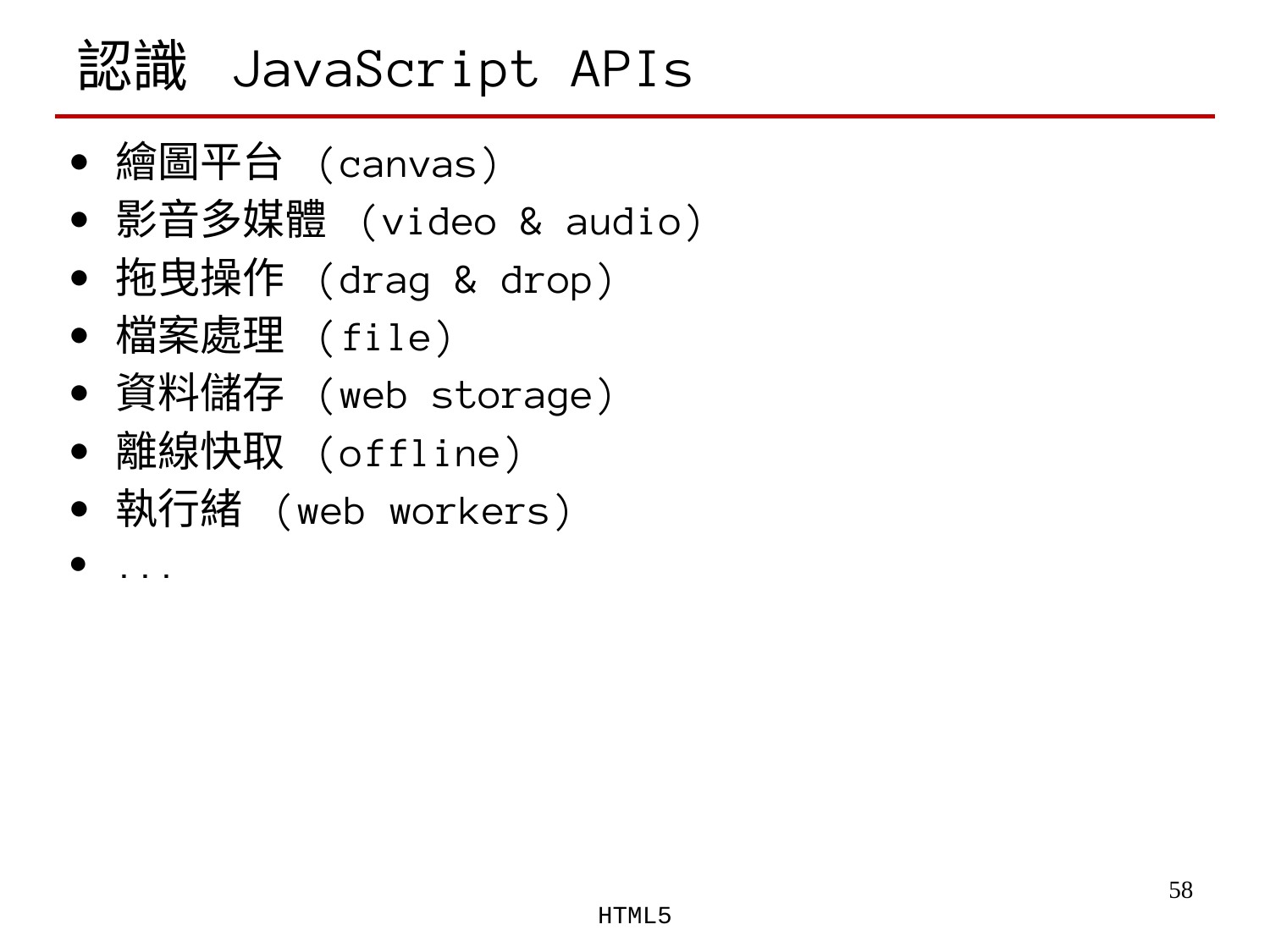

# 認識 JavaScript APIs
繪圖平台 (canvas)
影音多媒體 (video & audio)
拖曳操作 (drag & drop)
檔案處理 (file)
資料儲存 (web storage)
離線快取 (offline)
執行緒 (web workers)
...
58
HTML5